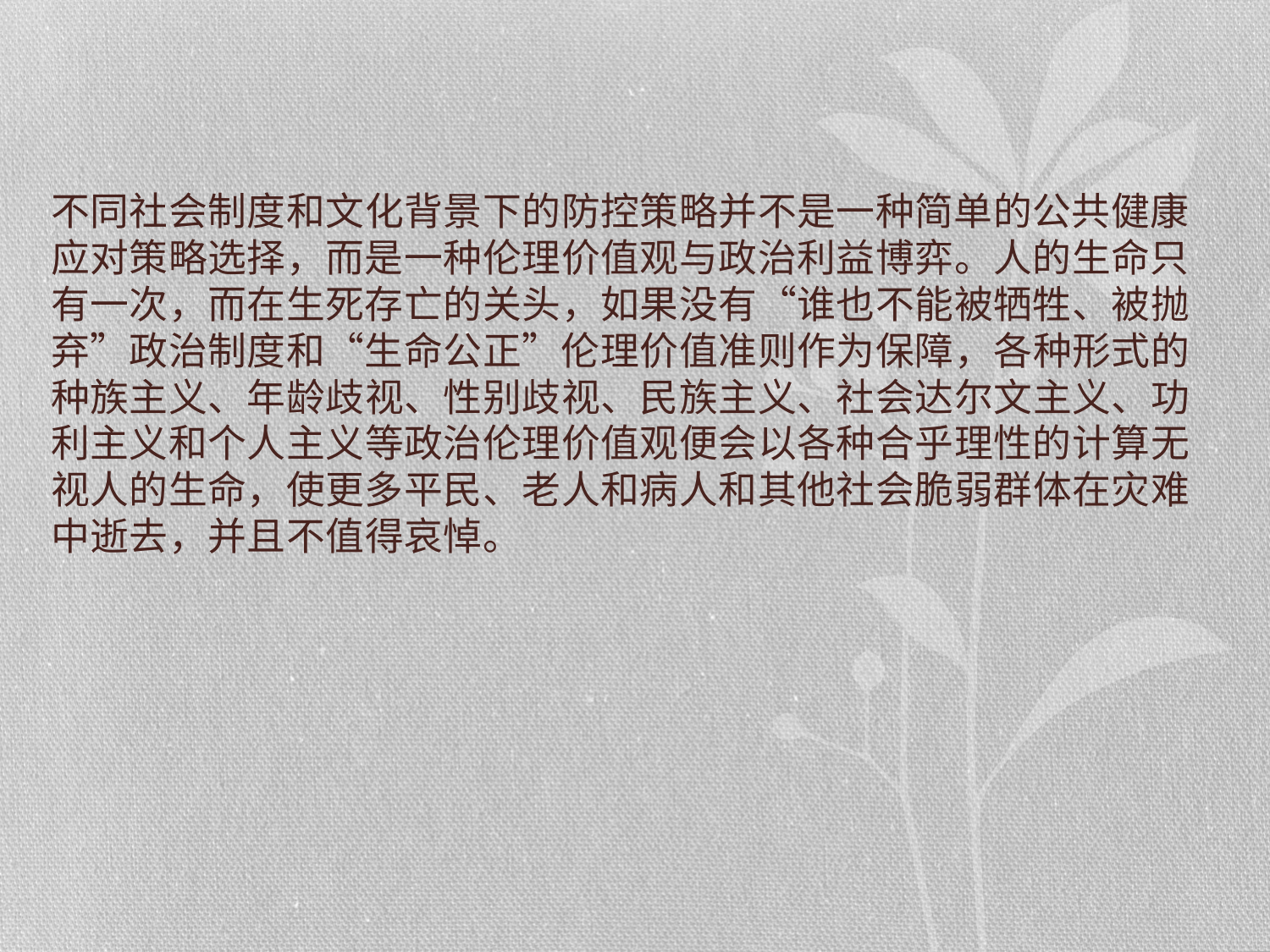

#
不同社会制度和文化背景下的防控策略并不是一种简单的公共健康应对策略选择，而是一种伦理价值观与政治利益博弈。人的生命只有一次，而在生死存亡的关头，如果没有“谁也不能被牺牲、被抛弃”政治制度和“生命公正”伦理价值准则作为保障，各种形式的种族主义、年龄歧视、性别歧视、民族主义、社会达尔文主义、功利主义和个人主义等政治伦理价值观便会以各种合乎理性的计算无视人的生命，使更多平民、老人和病人和其他社会脆弱群体在灾难中逝去，并且不值得哀悼。